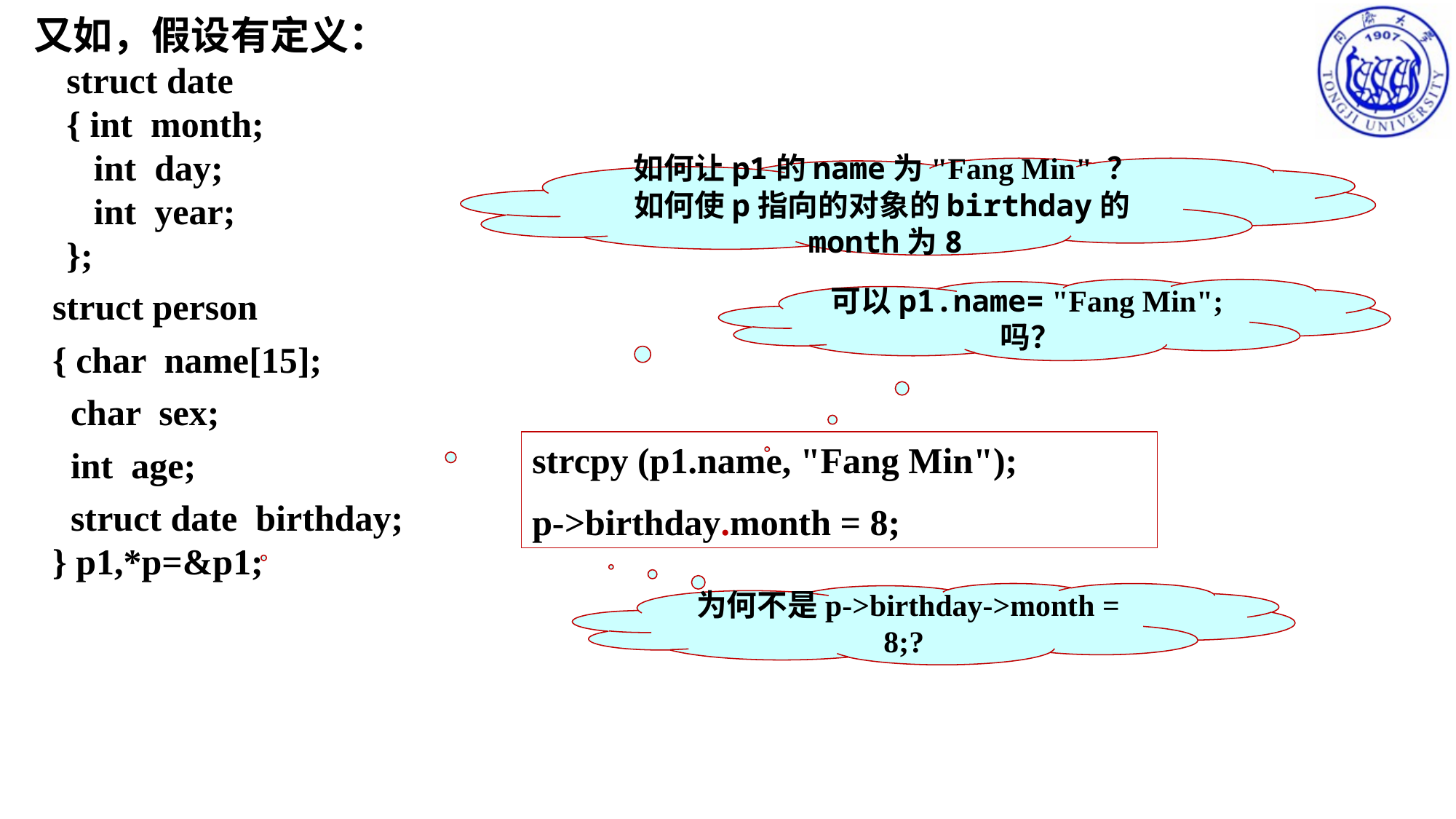

又如，假设有定义：
struct date
{ int  month;
   int  day;
   int  year;
};
如何让p1的name为"Fang Min" ？
如何使p指向的对象的birthday的month为8

     struct person
     { char  name[15];
       char  sex;
       int  age;
       struct date  birthday;
     } p1,*p=&p1;

可以p1.name= "Fang Min";吗？
strcpy (p1.name, "Fang Min");
p->birthday.month = 8;

为何不是p->birthday->month = 8;?